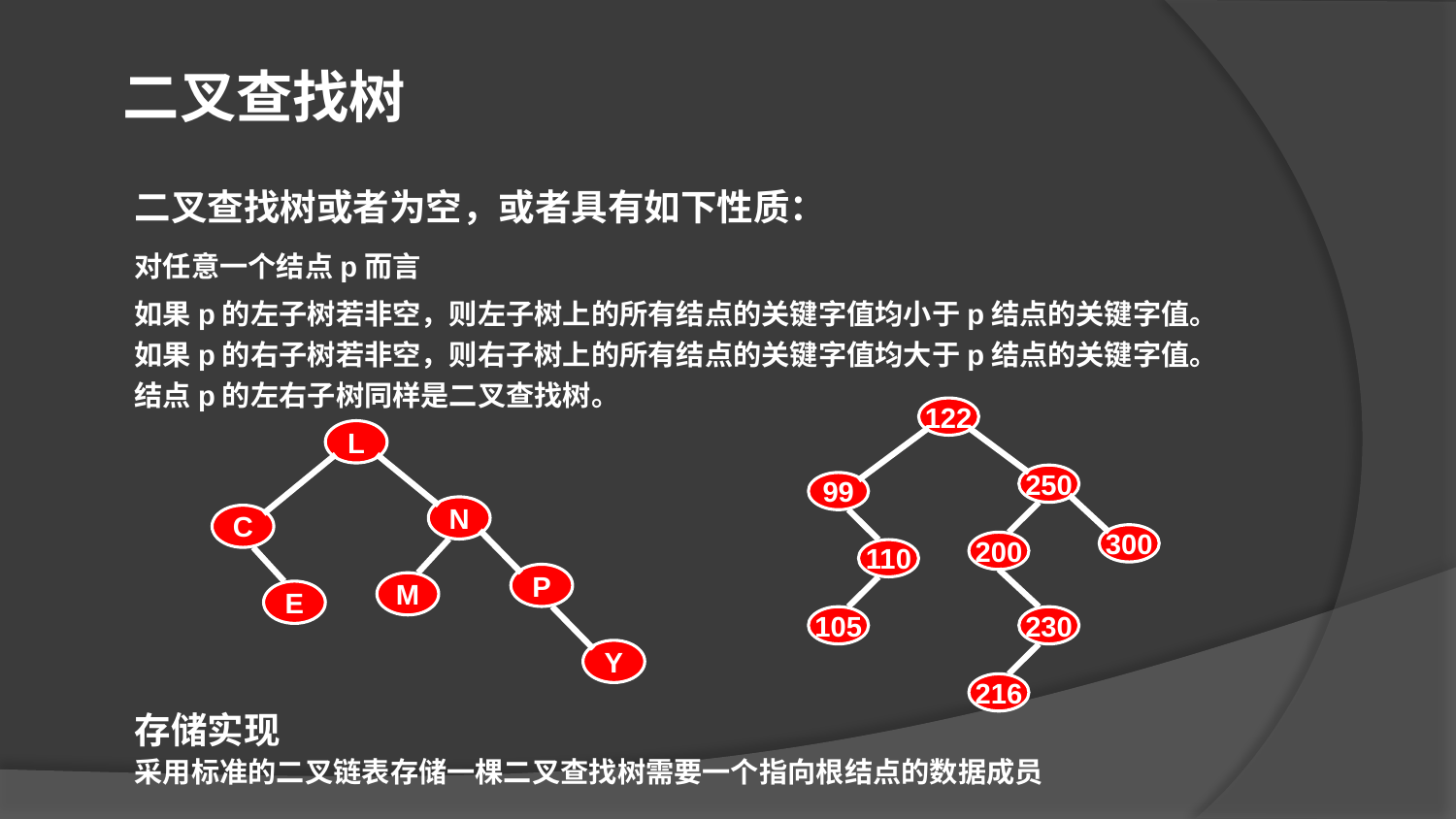

二叉查找树
二叉查找树或者为空，或者具有如下性质：
对任意一个结点p而言
如果p的左子树若非空，则左子树上的所有结点的关键字值均小于p结点的关键字值。
如果p的右子树若非空，则右子树上的所有结点的关键字值均大于p结点的关键字值。
结点p的左右子树同样是二叉查找树。
122

250
99

300
200
110

105
230

216
L

N
C

P
M
E

Y
存储实现
采用标准的二叉链表存储一棵二叉查找树需要一个指向根结点的数据成员